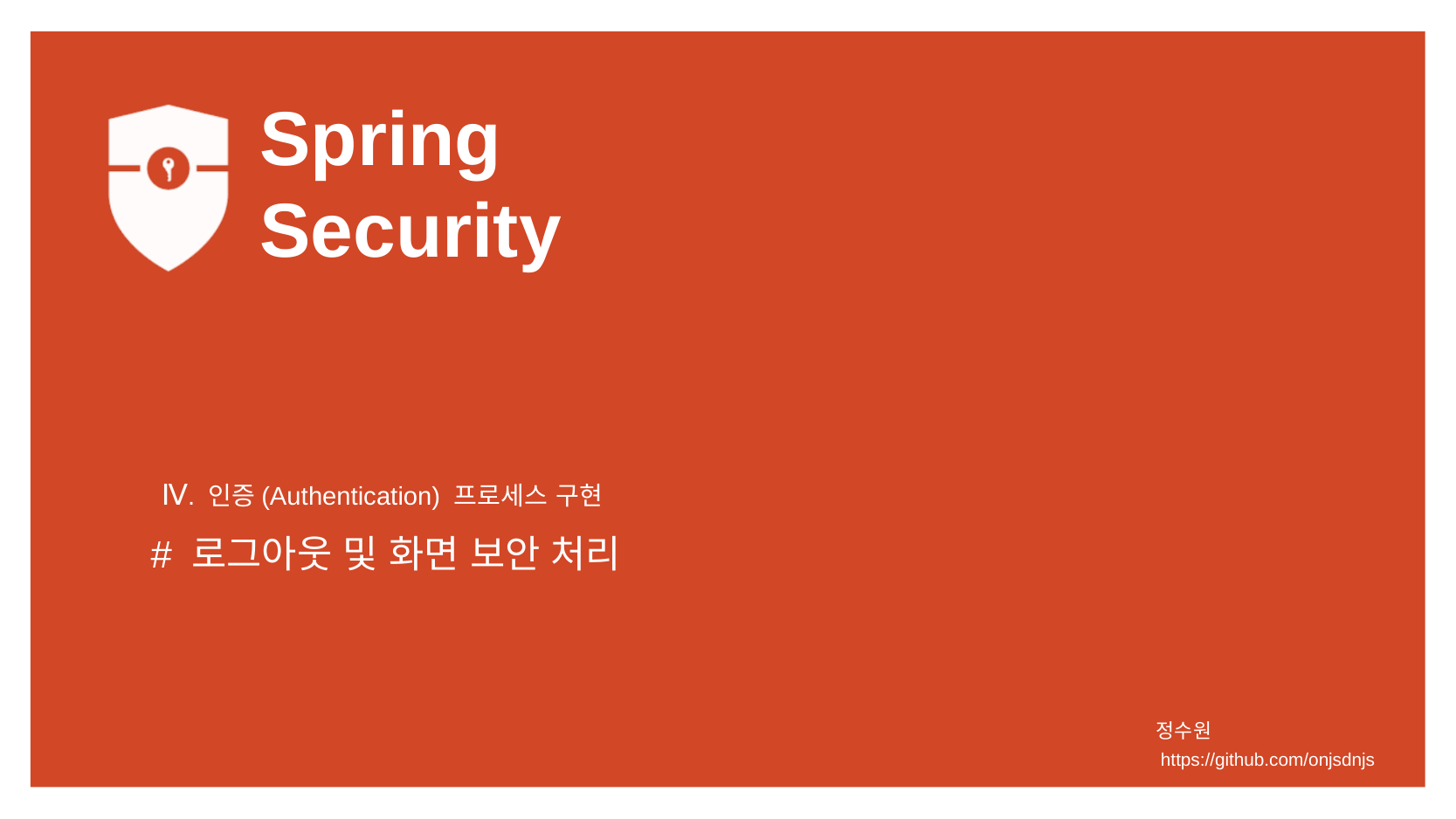

Ⅳ. 인증(Authentication) 프로세스 구현
# 로그아웃 및 화면 보안 처리